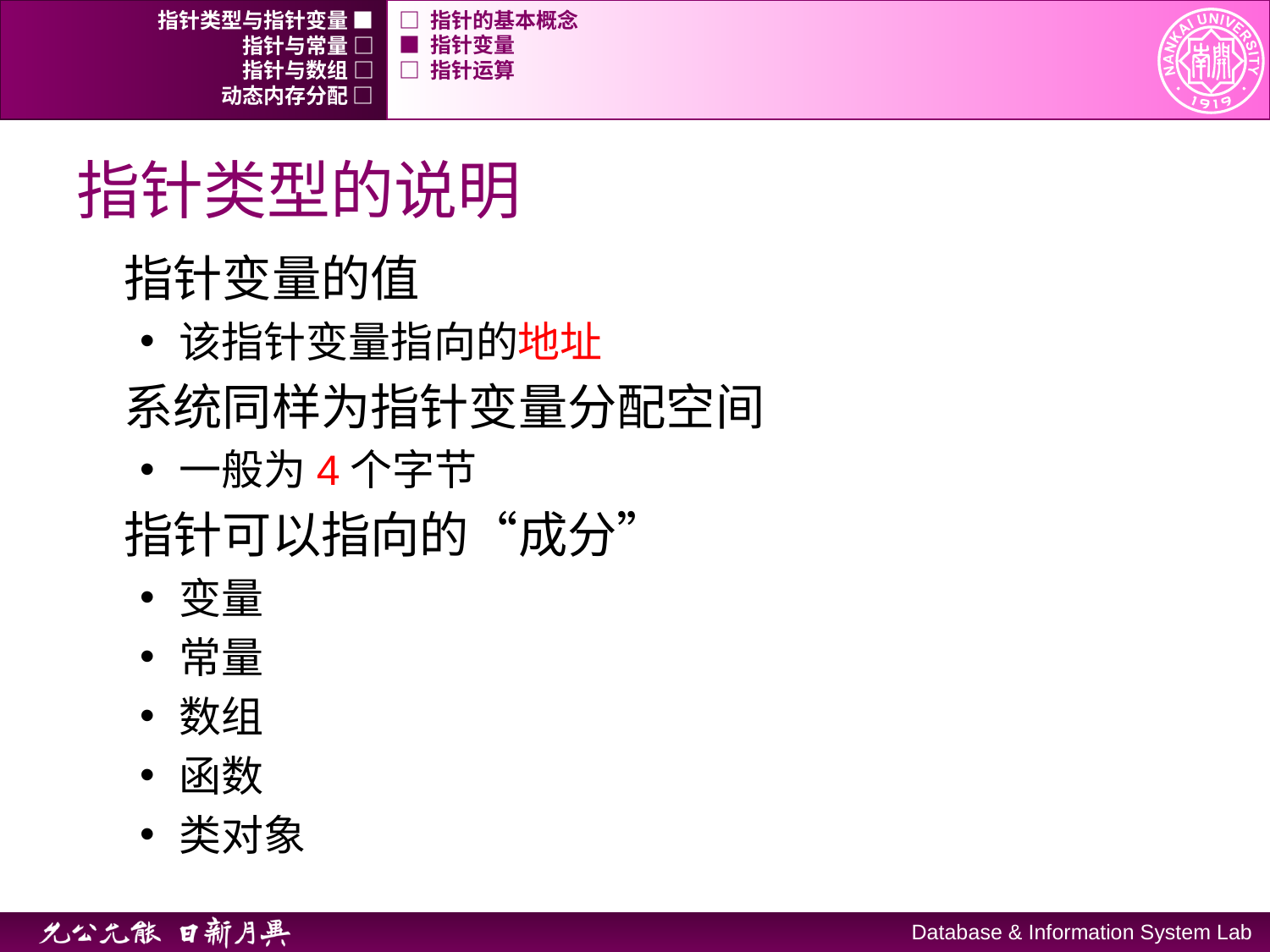

指针类型与指针变量 ■
□ 指针的基本概念
指针与常量 □
■ 指针变量
指针与数组 □
□ 指针运算
动态内存分配 □

# 指针类型的说明
指针变量的值
该指针变量指向的地址
系统同样为指针变量分配空间
一般为4个字节
指针可以指向的“成分”
变量
常量
数组
函数
类对象